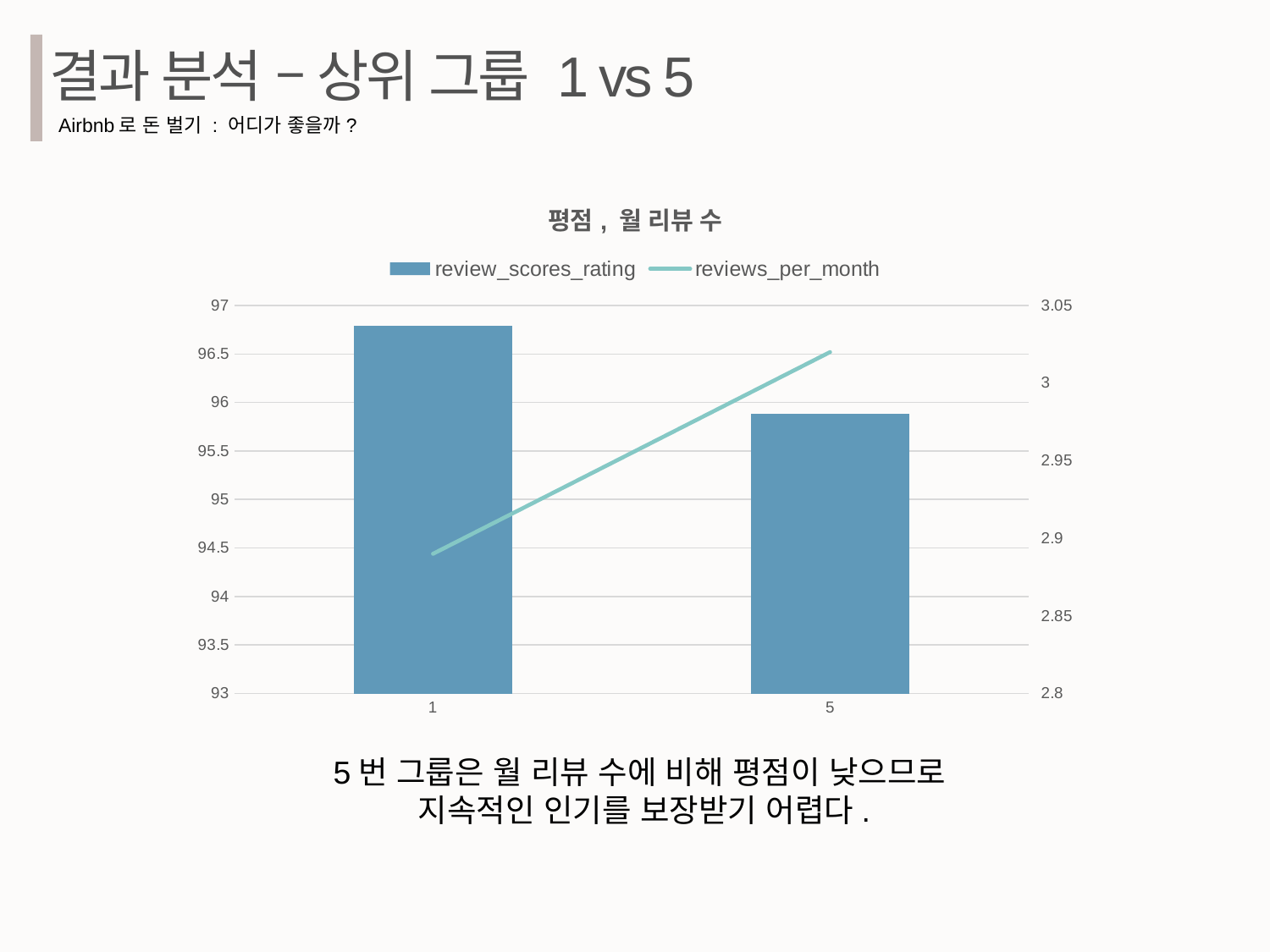

결과 분석 – 상위 그룹 1 vs 5
Airbnb로 돈 벌기 : 어디가 좋을까?

### Chart: 평점, 월 리뷰 수

| Category | review_scores_rating | reviews_per_month |
|---|---|---|
| 1 | 96.79 | 2.89 |
| 5 | 95.88 | 3.02 |
5번 그룹은 월 리뷰 수에 비해 평점이 낮으므로
지속적인 인기를 보장받기 어렵다.